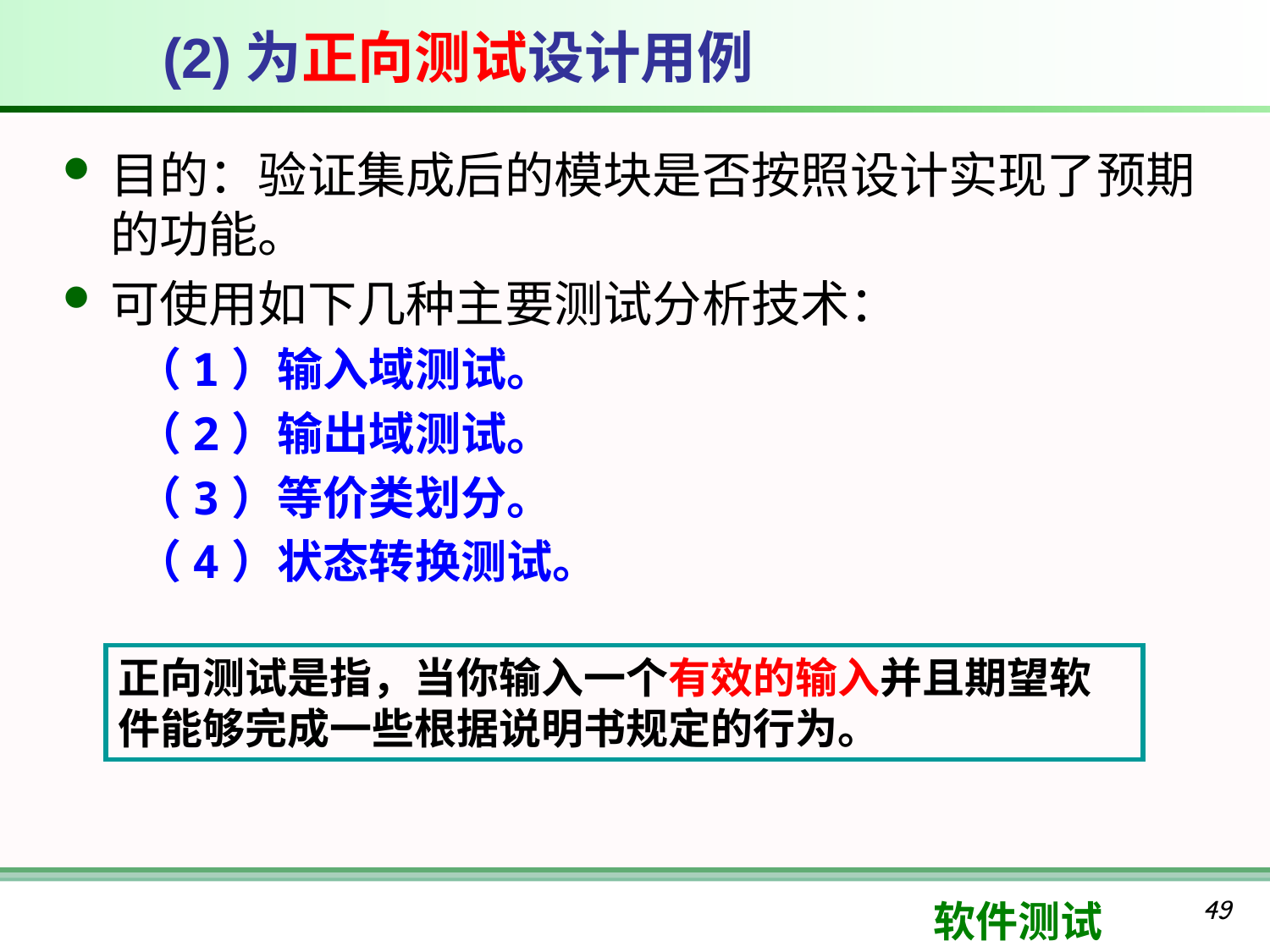

(2)为正向测试设计用例
目的：验证集成后的模块是否按照设计实现了预期的功能。
可使用如下几种主要测试分析技术：
      （1）输入域测试。
      （2）输出域测试。
      （3）等价类划分。
      （4）状态转换测试。
正向测试是指，当你输入一个有效的输入并且期望软件能够完成一些根据说明书规定的行为。
49